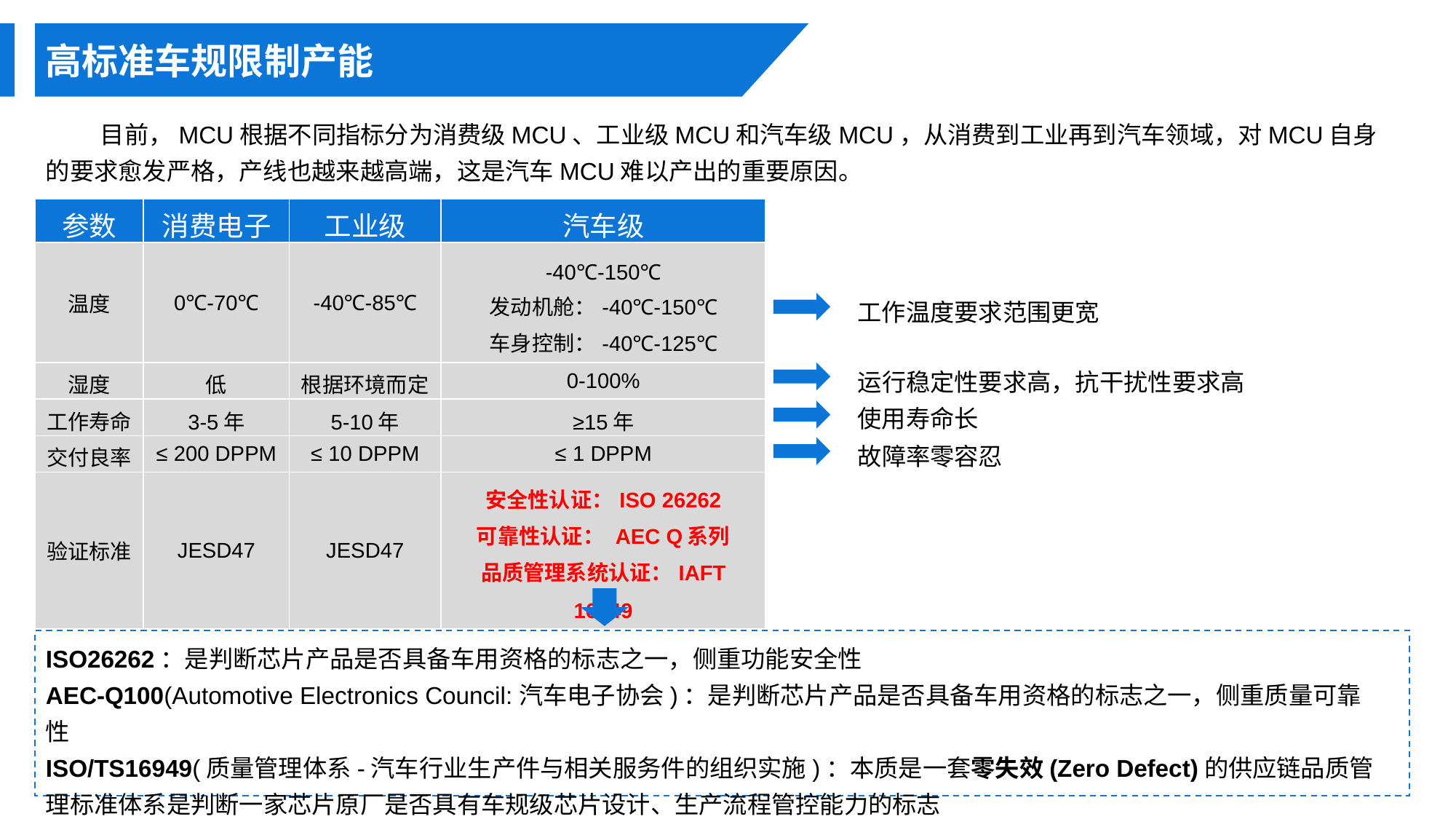

高标准车规限制产能
目前，MCU根据不同指标分为消费级MCU、工业级MCU和汽车级MCU，从消费到工业再到汽车领域，对MCU自身的要求愈发严格，产线也越来越高端，这是汽车MCU难以产出的重要原因。
| 参数 | 消费电子 | 工业级 | 汽车级 |
| --- | --- | --- | --- |
| 温度 | 0℃-70℃ | -40℃-85℃ | -40℃-150℃ 发动机舱：-40℃-150℃ 车身控制：-40℃-125℃ |
| 湿度 | 低 | 根据环境而定 | 0-100% |
| 工作寿命 | 3-5年 | 5-10年 | ≥15年 |
| 交付良率 | ≤ 200 DPPM | ≤ 10 DPPM | ≤ 1 DPPM |
| 验证标准 | JESD47 | JESD47 | 安全性认证：ISO 26262 可靠性认证： AEC Q系列 品质管理系统认证：IAFT 16949 |
工作温度要求范围更宽

运行稳定性要求高，抗干扰性要求高

使用寿命长

故障率零容忍

ISO26262：是判断芯片产品是否具备车用资格的标志之一，侧重功能安全性
AEC-Q100(Automotive Electronics Council:汽车电子协会)：是判断芯片产品是否具备车用资格的标志之一，侧重质量可靠性
ISO/TS16949(质量管理体系-汽车行业生产件与相关服务件的组织实施)：本质是一套零失效(Zero Defect)的供应链品质管理标准体系是判断一家芯片原厂是否具有车规级芯片设计、生产流程管控能力的标志